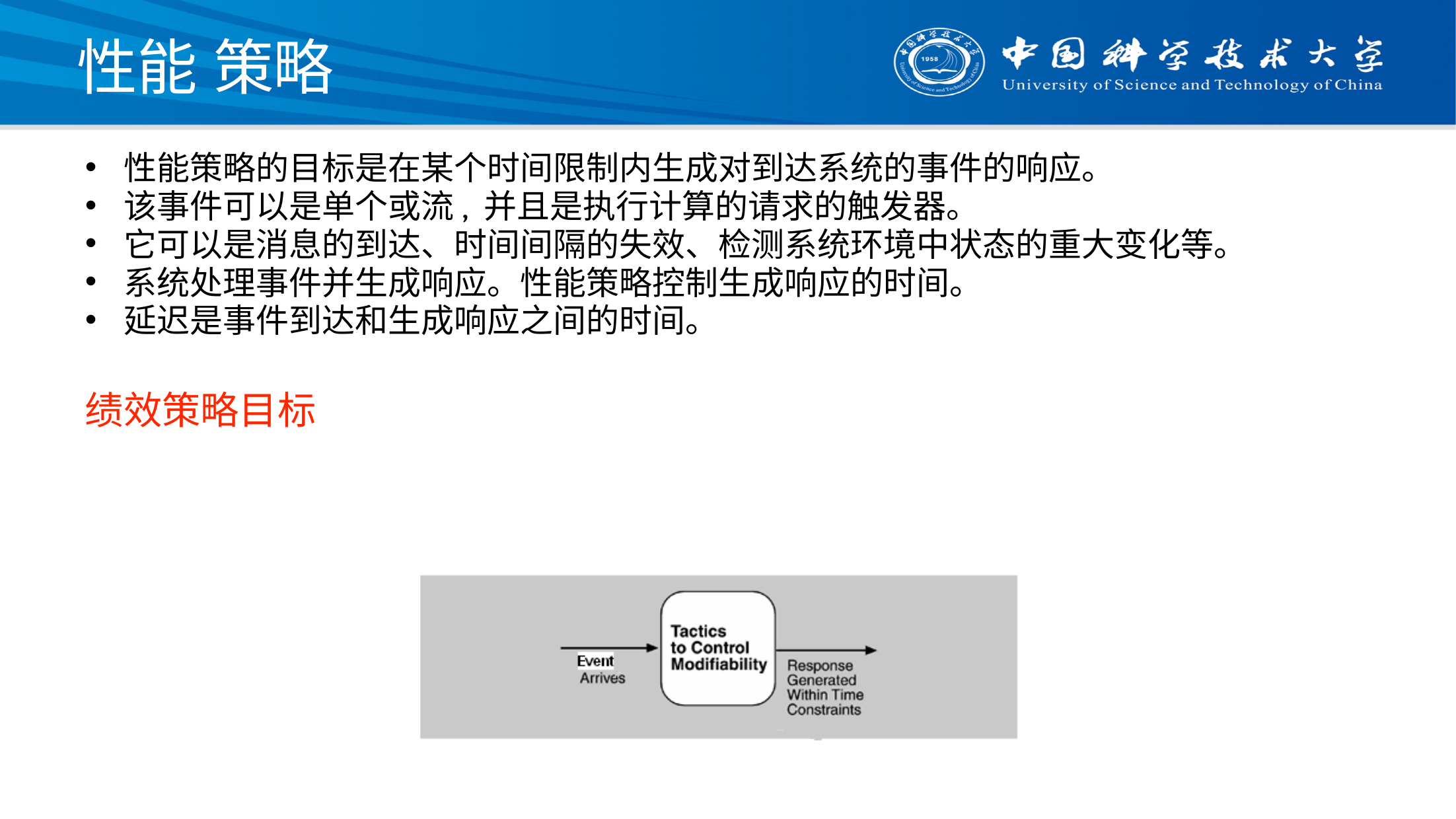

# 性能 策略
性能策略的目标是在某个时间限制内生成对到达系统的事件的响应。
该事件可以是单个或流, 并且是执行计算的请求的触发器。
它可以是消息的到达、时间间隔的失效、检测系统环境中状态的重大变化等。
系统处理事件并生成响应。性能策略控制生成响应的时间。
延迟是事件到达和生成响应之间的时间。

绩效策略目标

24